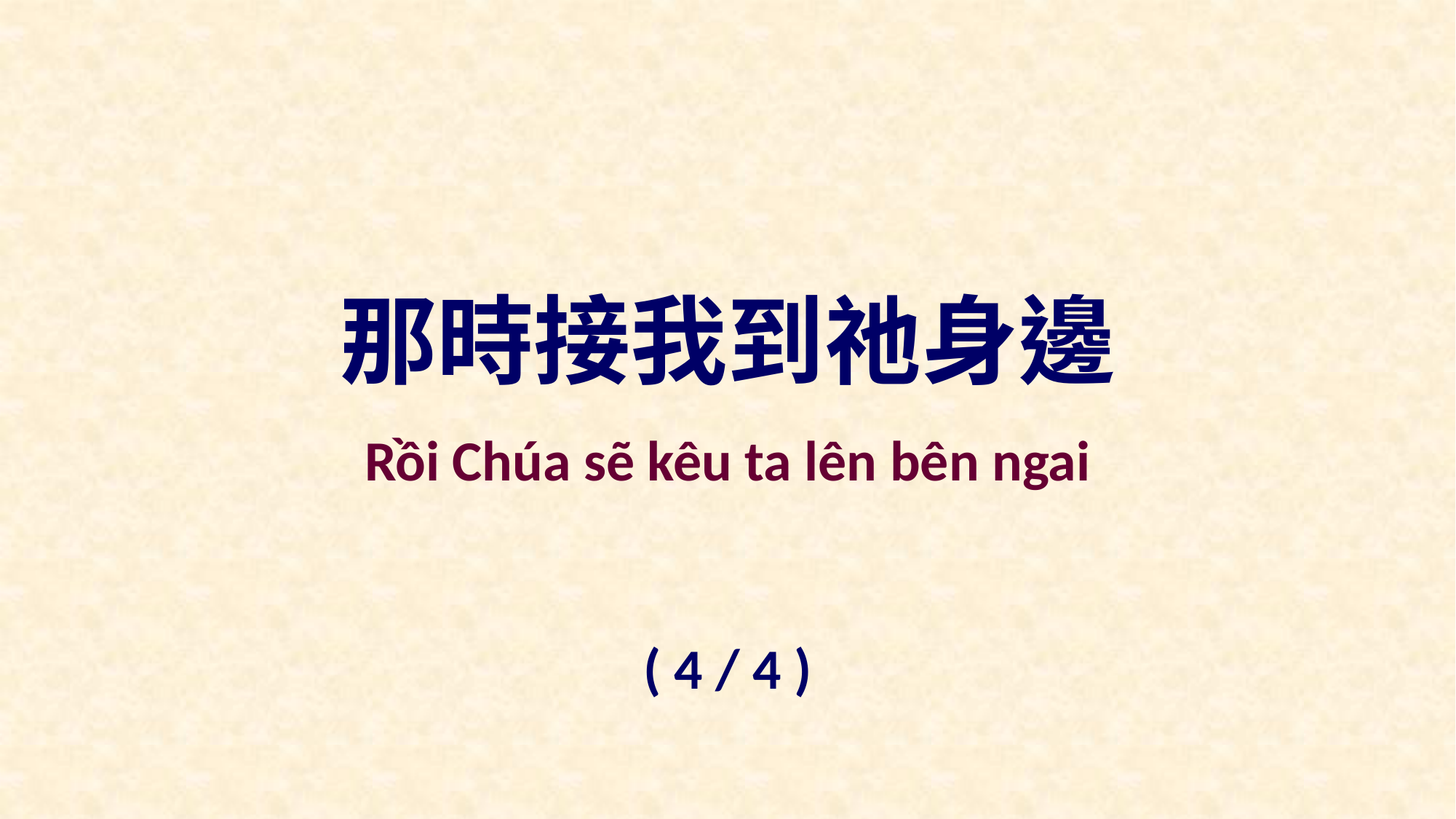

那時接我到祂身邊
Rồi Chúa sẽ kêu ta lên bên ngai
( 4 / 4 )